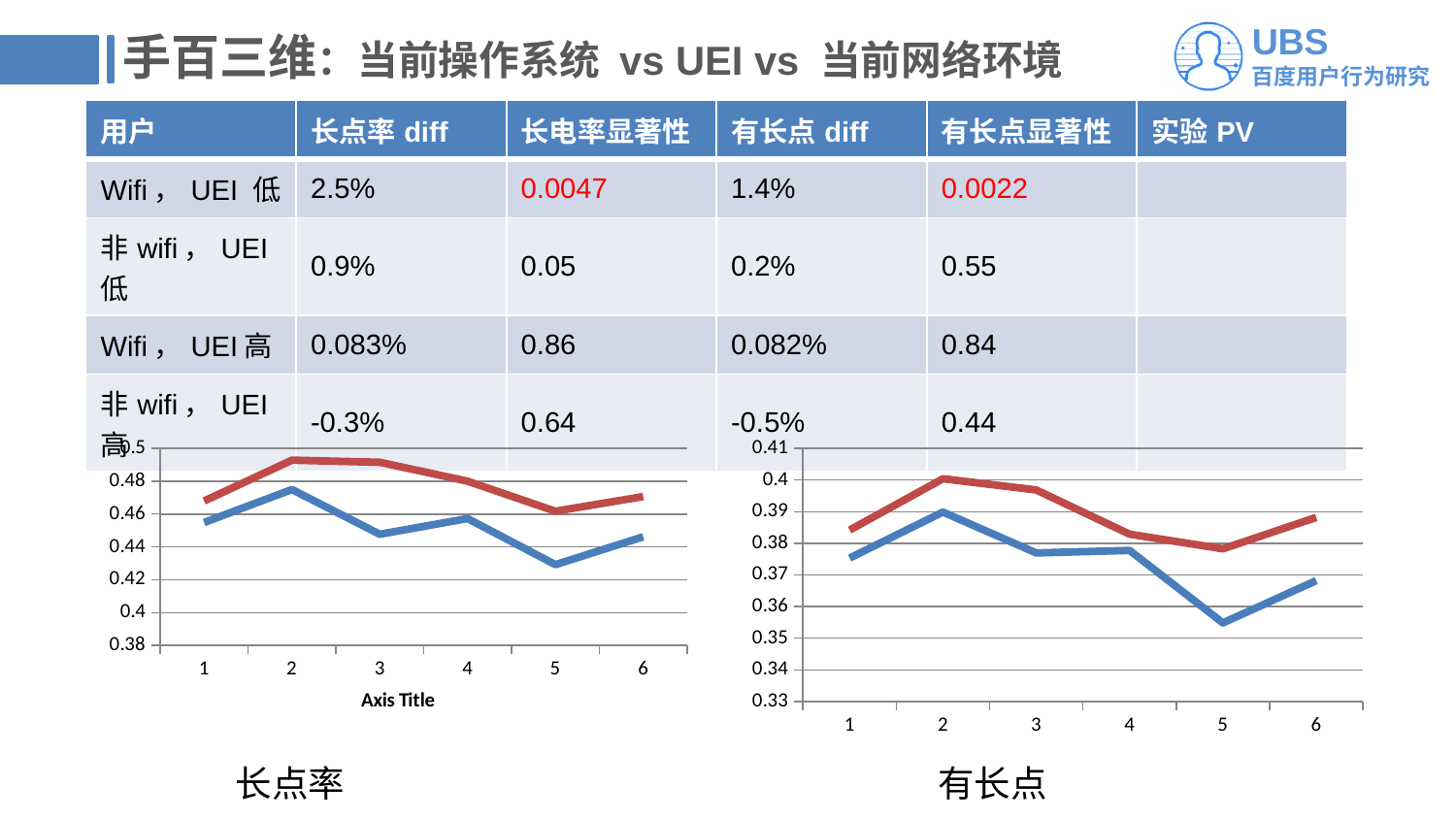

# 手百三维：当前操作系统 vs UEI vs 当前网络环境

| 用户 | 长点率diff | 长电率显著性 | 有长点diff | 有长点显著性 | 实验PV |
| --- | --- | --- | --- | --- | --- |
| Wifi，UEI 低 | 2.5% | 0.0047 | 1.4% | 0.0022 |  |
| 非wifi，UEI低 | 0.9% | 0.05 | 0.2% | 0.55 |  |
| Wifi，UEI高 | 0.083% | 0.86 | 0.082% | 0.84 |  |
| 非wifi，UEI高 | -0.3% | 0.64 | -0.5% | 0.44 |  |

### Chart

| Category |  |  |
|---|---|---|

### Chart

| Category |  |  |
|---|---|---|
       长点率
      有长点